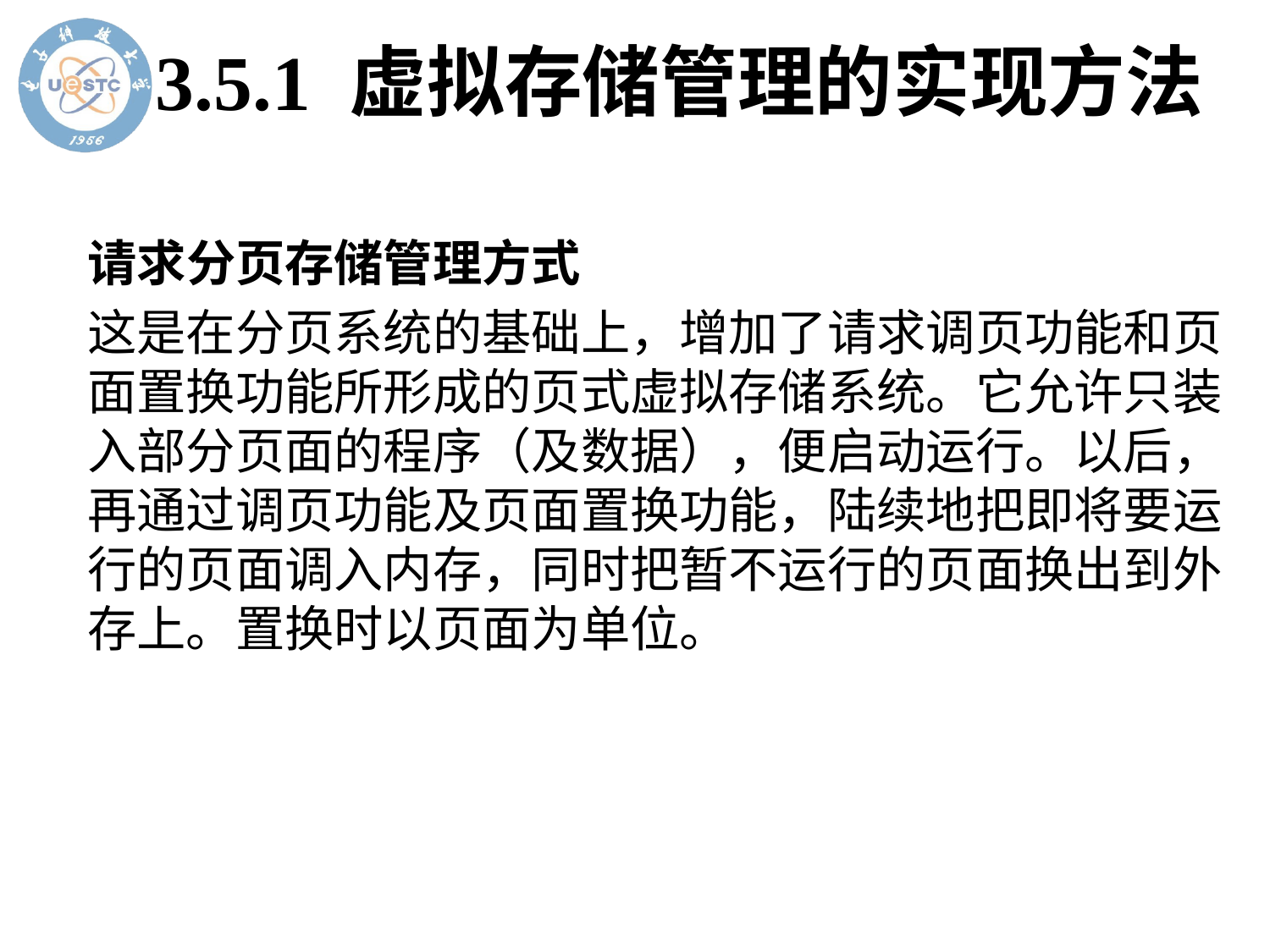

# 3.5.1 虚拟存储管理的实现方法
请求分页存储管理方式
这是在分页系统的基础上，增加了请求调页功能和页面置换功能所形成的页式虚拟存储系统。它允许只装入部分页面的程序（及数据），便启动运行。以后，再通过调页功能及页面置换功能，陆续地把即将要运行的页面调入内存，同时把暂不运行的页面换出到外存上。置换时以页面为单位。